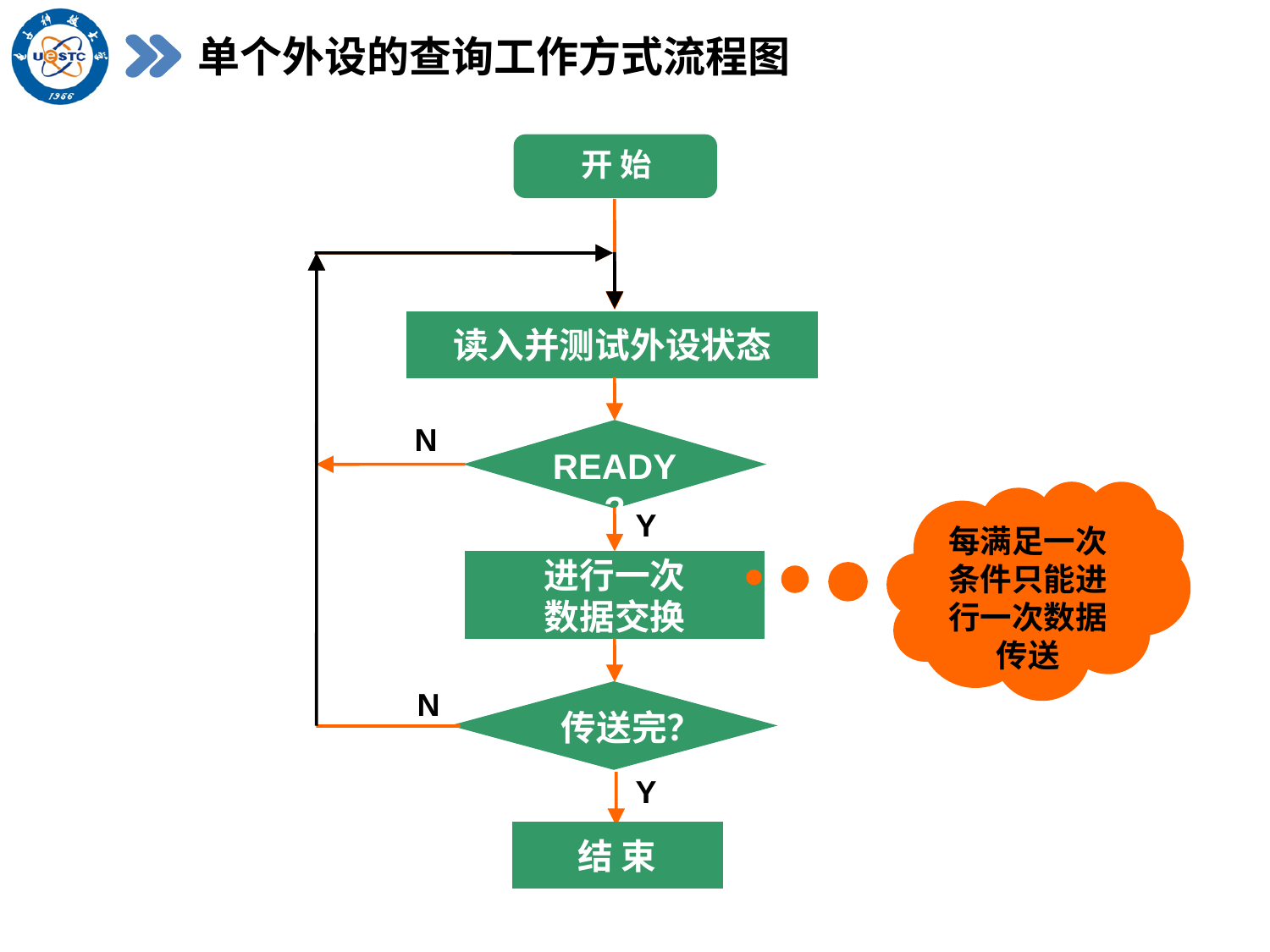

单个外设的查询工作方式流程图

开 始

读入并测试外设状态

N
READY?

每满足一次条件只能进行一次数据传送
Y

进行一次
数据交换

传送完？
N

Y
结 束